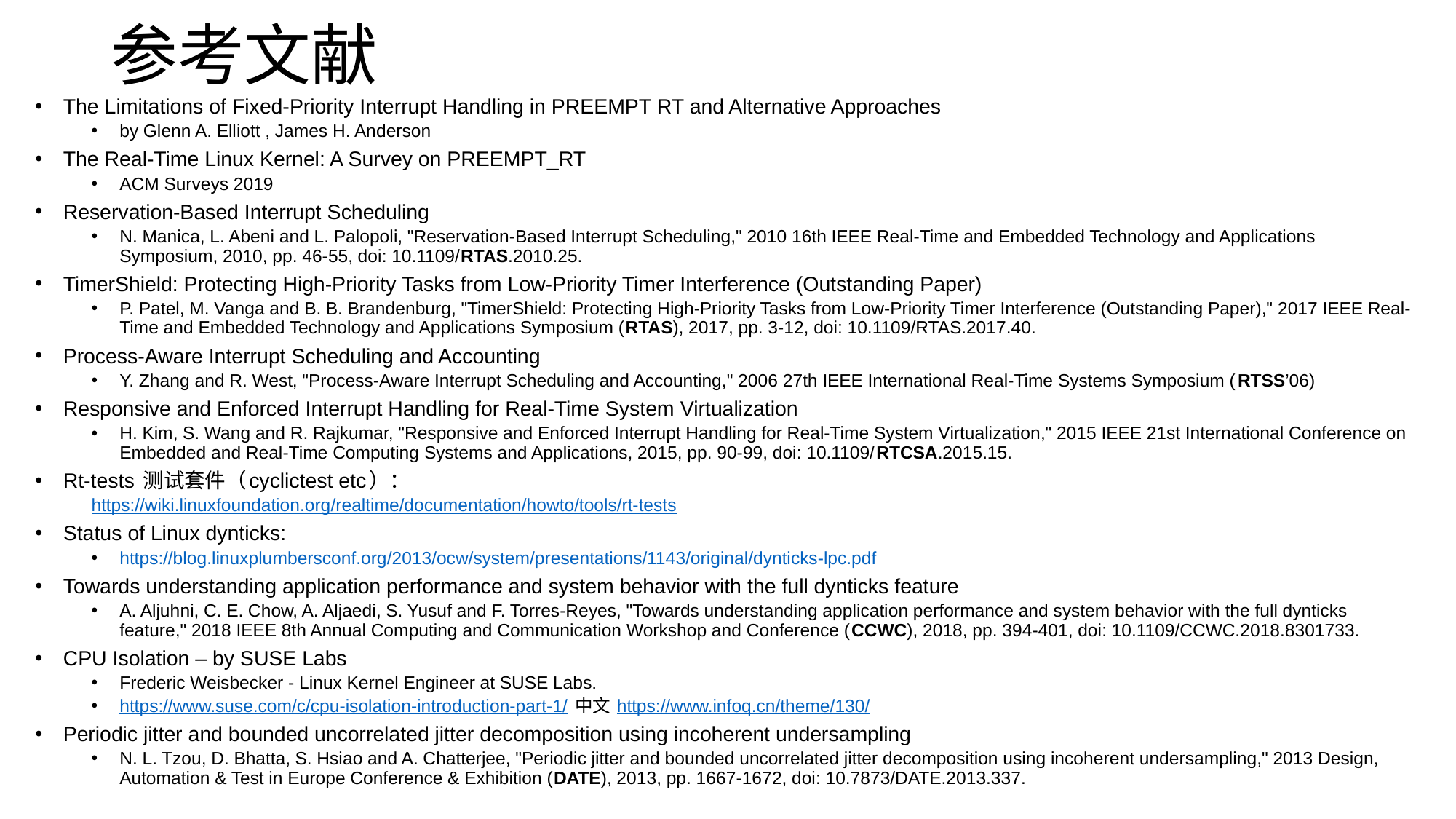

# 参考文献
The Limitations of Fixed-Priority Interrupt Handling in PREEMPT RT and Alternative Approaches
by Glenn A. Elliott , James H. Anderson
The Real-Time Linux Kernel: A Survey on PREEMPT_RT
ACM Surveys 2019
Reservation-Based Interrupt Scheduling
N. Manica, L. Abeni and L. Palopoli, "Reservation-Based Interrupt Scheduling," 2010 16th IEEE Real-Time and Embedded Technology and Applications Symposium, 2010, pp. 46-55, doi: 10.1109/RTAS.2010.25.
TimerShield: Protecting High-Priority Tasks from Low-Priority Timer Interference (Outstanding Paper)
P. Patel, M. Vanga and B. B. Brandenburg, "TimerShield: Protecting High-Priority Tasks from Low-Priority Timer Interference (Outstanding Paper)," 2017 IEEE Real-Time and Embedded Technology and Applications Symposium (RTAS), 2017, pp. 3-12, doi: 10.1109/RTAS.2017.40.
Process-Aware Interrupt Scheduling and Accounting
Y. Zhang and R. West, "Process-Aware Interrupt Scheduling and Accounting," 2006 27th IEEE International Real-Time Systems Symposium (RTSS’06)
Responsive and Enforced Interrupt Handling for Real-Time System Virtualization
H. Kim, S. Wang and R. Rajkumar, "Responsive and Enforced Interrupt Handling for Real-Time System Virtualization," 2015 IEEE 21st International Conference on Embedded and Real-Time Computing Systems and Applications, 2015, pp. 90-99, doi: 10.1109/RTCSA.2015.15.
Rt-tests 测试套件（cyclictest etc）：
https://wiki.linuxfoundation.org/realtime/documentation/howto/tools/rt-tests
Status of Linux dynticks:
https://blog.linuxplumbersconf.org/2013/ocw/system/presentations/1143/original/dynticks-lpc.pdf
Towards understanding application performance and system behavior with the full dynticks feature
A. Aljuhni, C. E. Chow, A. Aljaedi, S. Yusuf and F. Torres-Reyes, "Towards understanding application performance and system behavior with the full dynticks feature," 2018 IEEE 8th Annual Computing and Communication Workshop and Conference (CCWC), 2018, pp. 394-401, doi: 10.1109/CCWC.2018.8301733.
CPU Isolation – by SUSE Labs
Frederic Weisbecker - Linux Kernel Engineer at SUSE Labs.
https://www.suse.com/c/cpu-isolation-introduction-part-1/ 中文 https://www.infoq.cn/theme/130/
Periodic jitter and bounded uncorrelated jitter decomposition using incoherent undersampling
N. L. Tzou, D. Bhatta, S. Hsiao and A. Chatterjee, "Periodic jitter and bounded uncorrelated jitter decomposition using incoherent undersampling," 2013 Design, Automation & Test in Europe Conference & Exhibition (DATE), 2013, pp. 1667-1672, doi: 10.7873/DATE.2013.337.